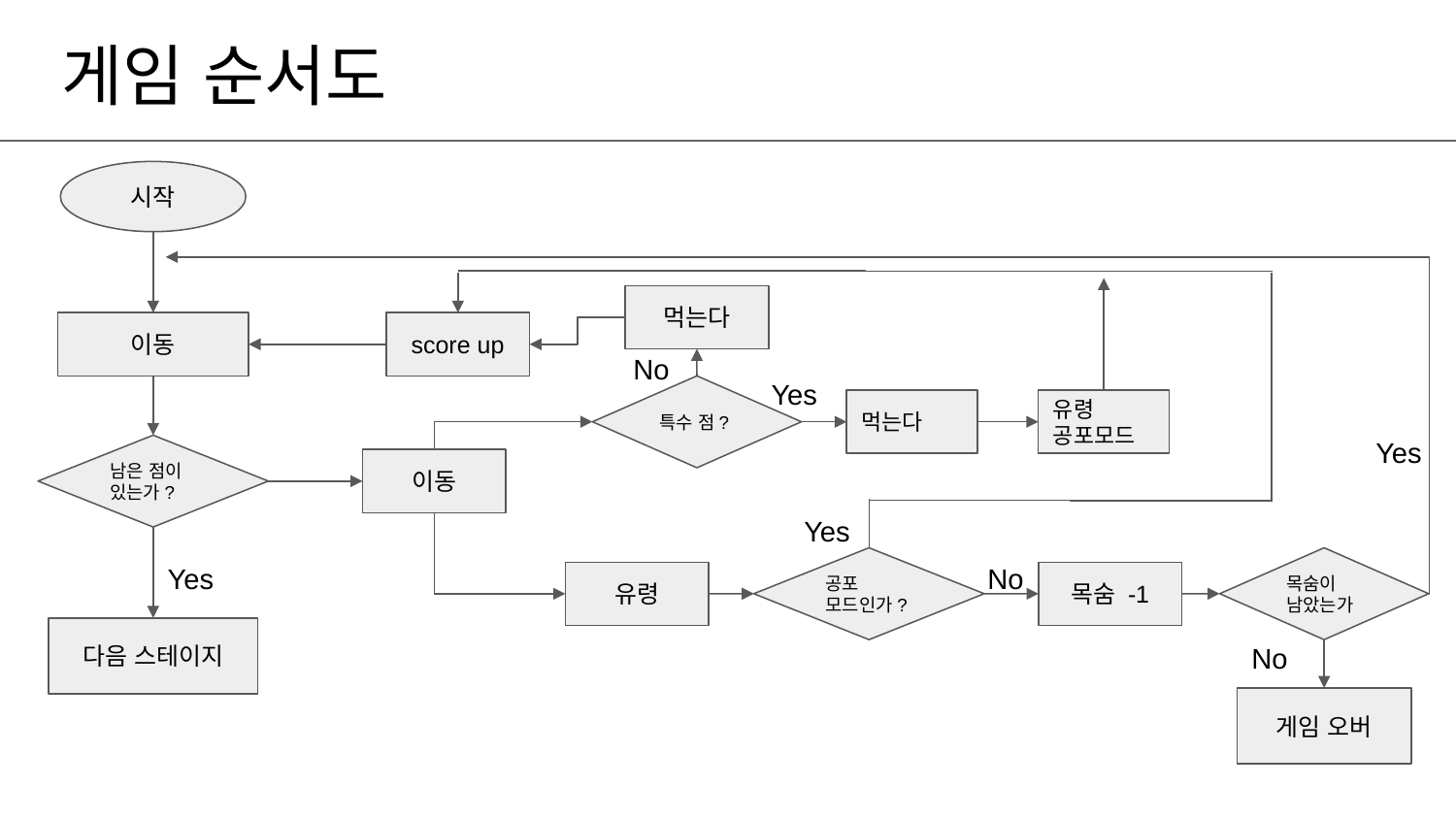

게임 순서도
시작
먹는다
이동
score up
No
Yes
특수 점?
먹는다
유령 공포모드
Yes
남은 점이 있는가?
이동
Yes
No
Yes
공포 모드인가?
목숨이 남았는가
유령
목숨 -1
다음 스테이지
No
게임 오버